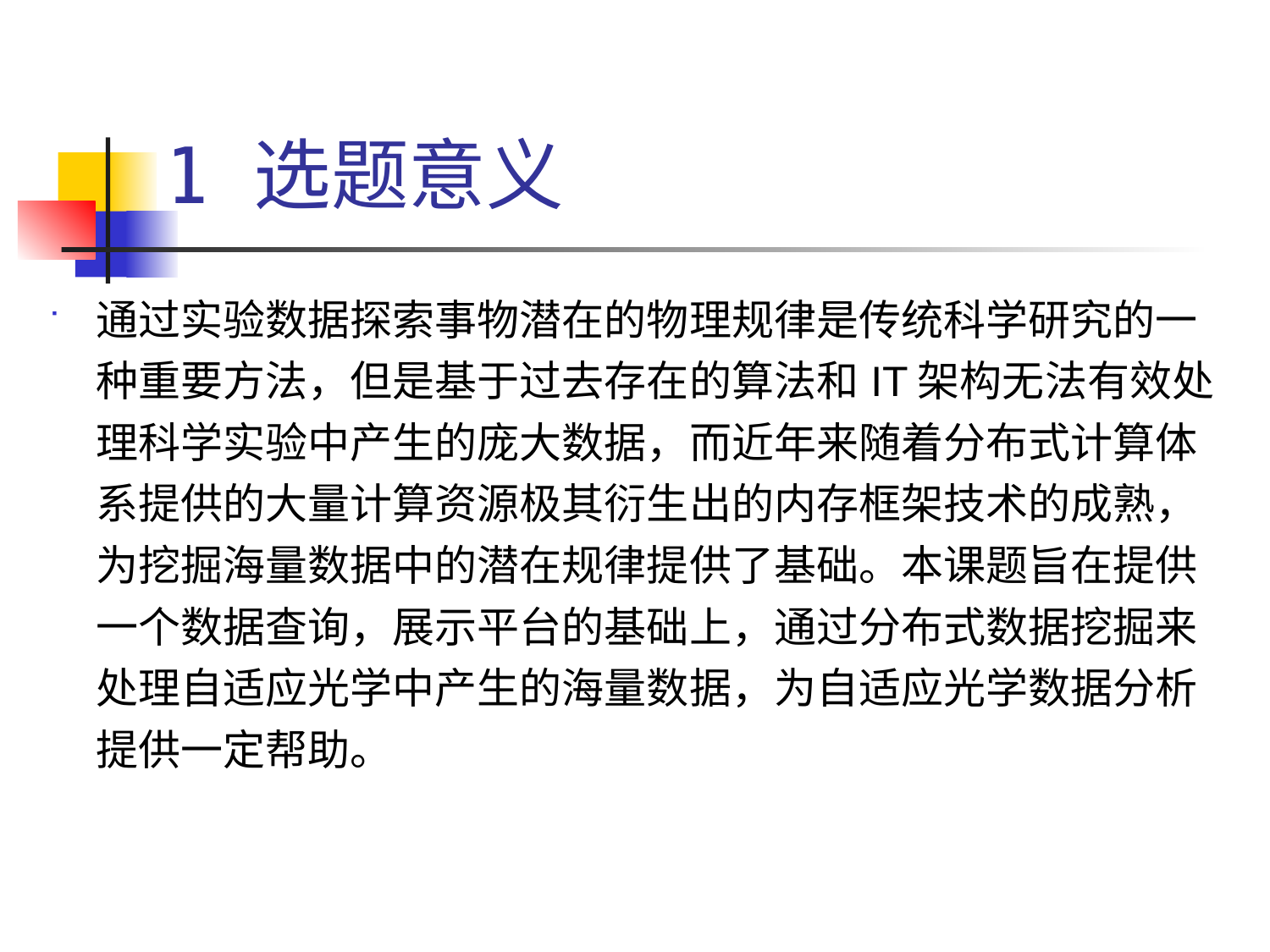

1 选题意义
通过实验数据探索事物潜在的物理规律是传统科学研究的一种重要方法，但是基于过去存在的算法和IT架构无法有效处理科学实验中产生的庞大数据，而近年来随着分布式计算体系提供的大量计算资源极其衍生出的内存框架技术的成熟，为挖掘海量数据中的潜在规律提供了基础。本课题旨在提供一个数据查询，展示平台的基础上，通过分布式数据挖掘来处理自适应光学中产生的海量数据，为自适应光学数据分析提供一定帮助。